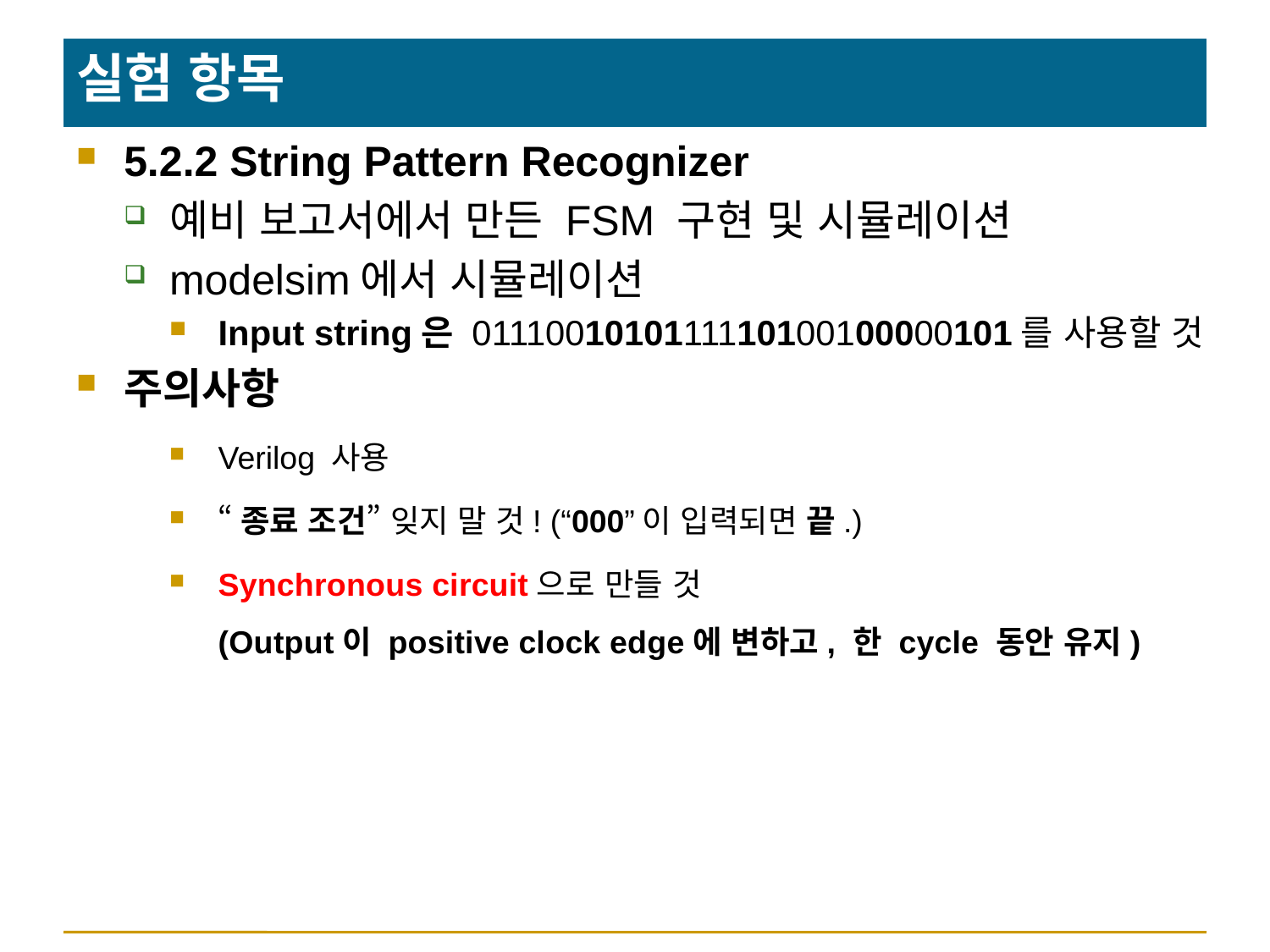

# 실험 항목
5.2.2 String Pattern Recognizer
예비 보고서에서 만든 FSM 구현 및 시뮬레이션
modelsim에서 시뮬레이션
Input string은 0111001010111110100100000101를 사용할 것
주의사항
Verilog 사용
“종료 조건” 잊지 말 것! (“000”이 입력되면 끝.)
Synchronous circuit으로 만들 것
(Output이 positive clock edge에 변하고, 한 cycle 동안 유지)